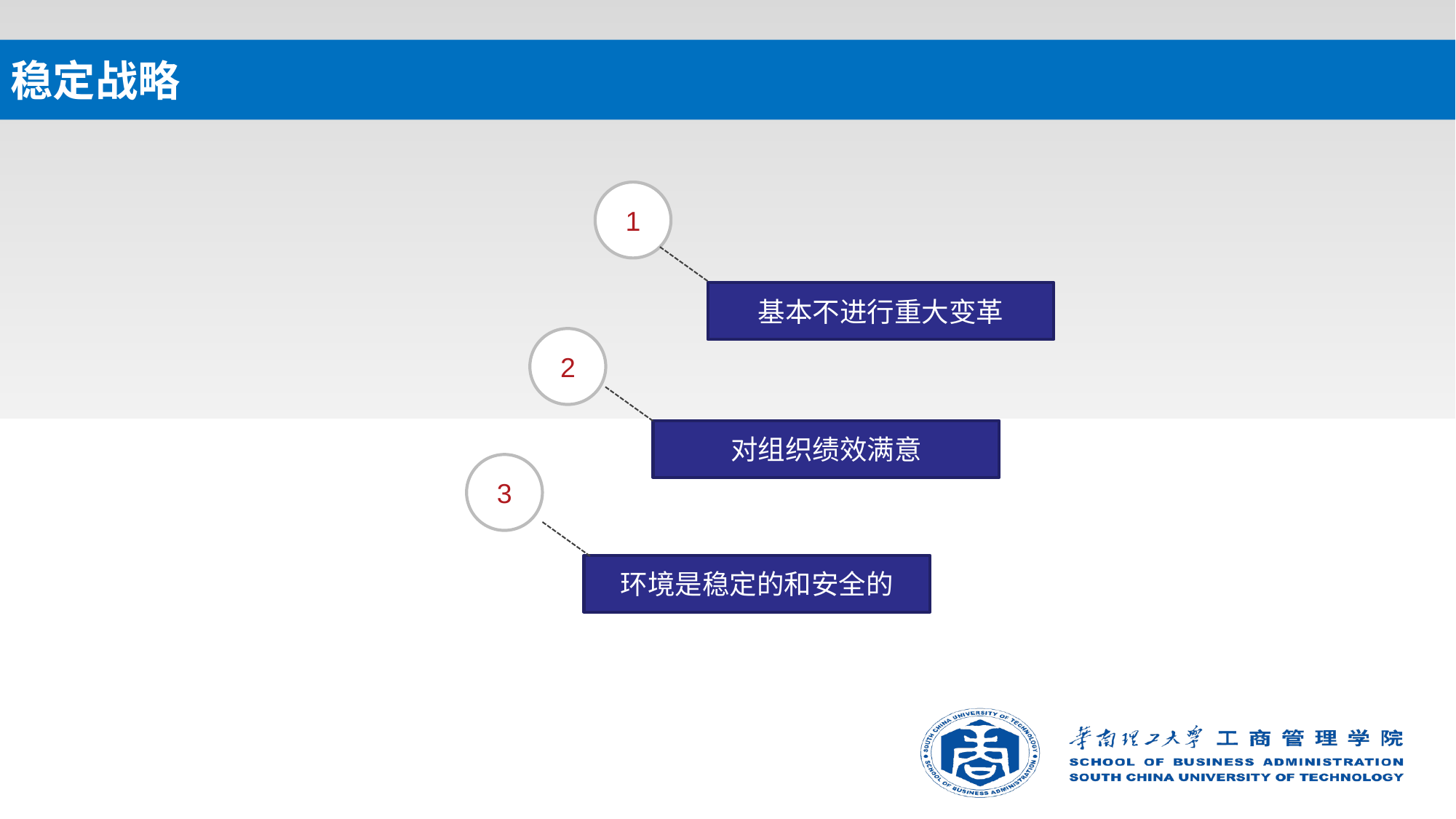

# 稳定战略

1
基本不进行重大变革
2
对组织绩效满意
3
环境是稳定的和安全的